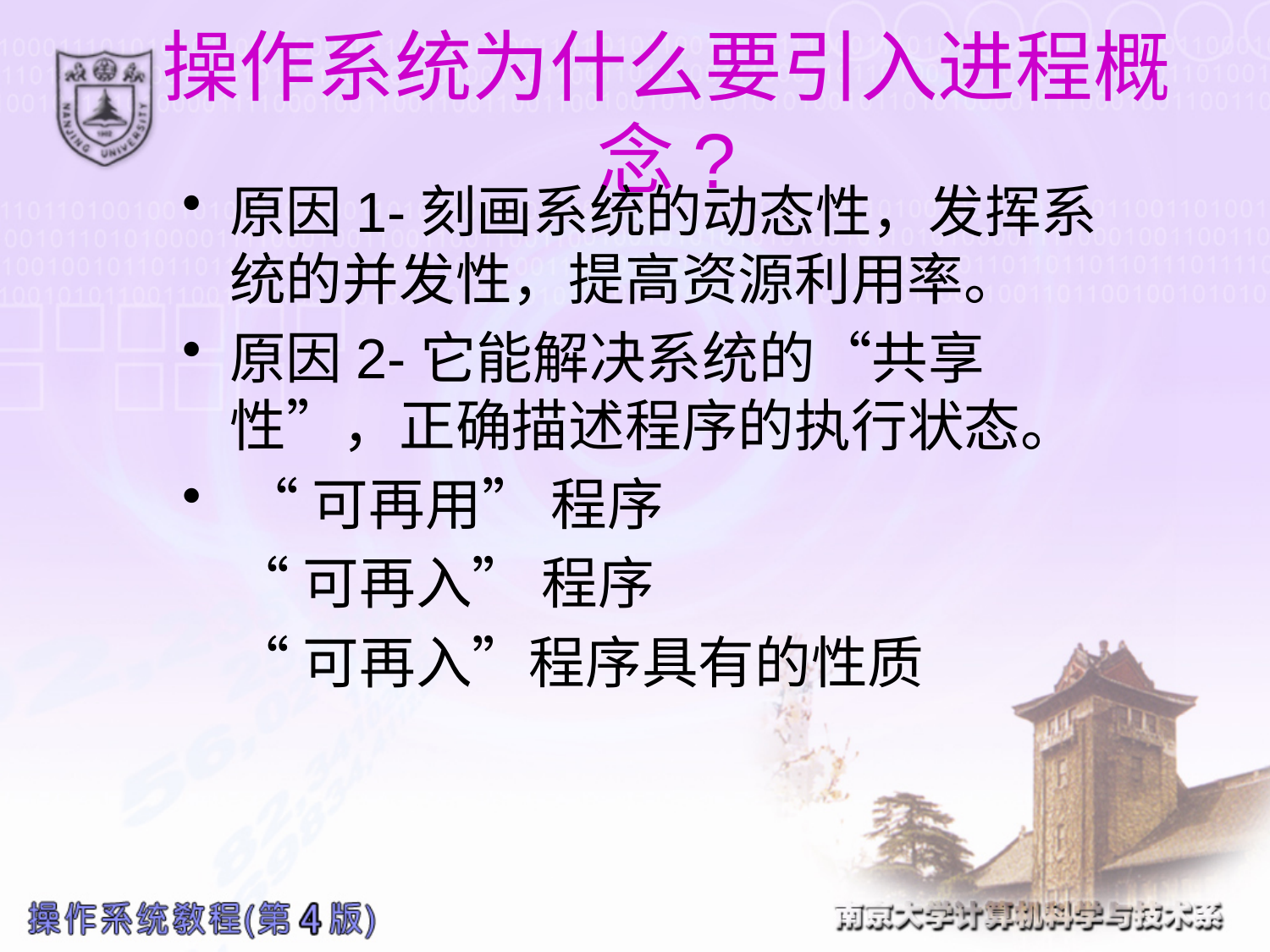

# 操作系统为什么要引入进程概念?
原因1-刻画系统的动态性，发挥系统的并发性，提高资源利用率。
原因2-它能解决系统的“共享性”，正确描述程序的执行状态。
 “可再用” 程序
    “可再入” 程序
    “可再入”程序具有的性质